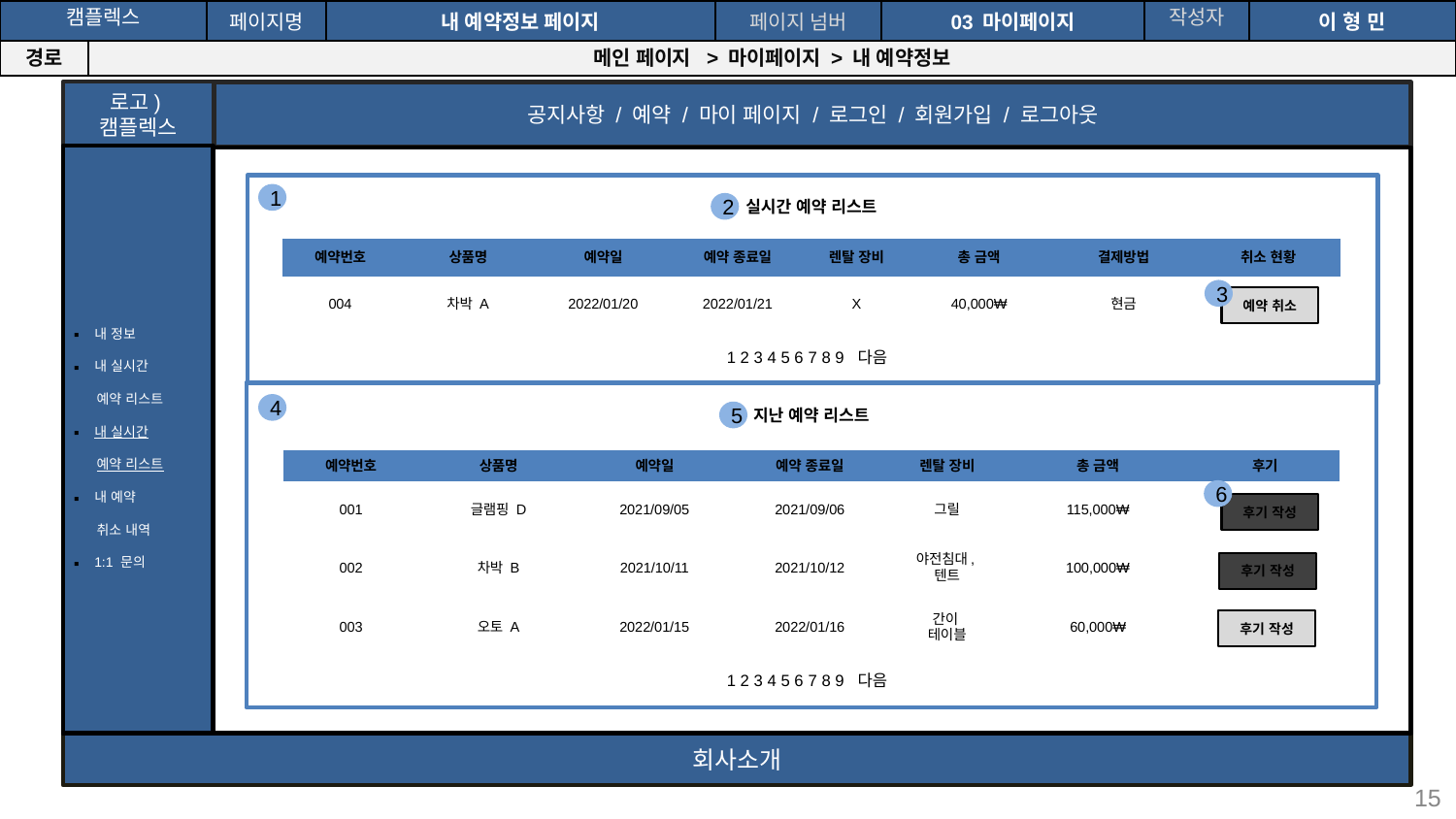

공간(오피스) 대여 시스템
| 캠플렉스 |  | 페이지명 | 내 예약정보 페이지 | 페이지 넘버 | 03 마이페이지 | 작성자 | 이 형 민 |
| --- | --- | --- | --- | --- | --- | --- | --- |
| 경로 | 메인 페이지 > 마이페이지 > 내 예약정보 |  |  |  |  |  |  |
로고)
캠플렉스
공지사항 / 예약 / 마이 페이지 / 로그인 / 회원가입 / 로그아웃
내 정보
내 실시간
     예약 리스트
내 실시간
     예약 리스트
내 예약
     취소 내역
1:1 문의

실시간 예약 리스트
1
2
| 예약번호 | 상품명 | 예약일 | 예약 종료일 | 렌탈 장비 | 총 금액 | 결제방법 | 취소 현황 |
| --- | --- | --- | --- | --- | --- | --- | --- |
| 004 | 차박 A | 2022/01/20 | 2022/01/21 | X | 40,000₩ | 현금 |  |
3
예약 취소
1 2 3 4 5 6 7 8 9  다음

지난 예약 리스트
4
5
| 예약번호 | 상품명 | 예약일 | 예약 종료일 | 렌탈 장비 | 총 금액 | 후기 |
| --- | --- | --- | --- | --- | --- | --- |
| 001 | 글램핑 D | 2021/09/05 | 2021/09/06 | 그릴 | 115,000₩ |  |
| 002 | 차박 B | 2021/10/11 | 2021/10/12 | 야전침대,텐트 | 100,000₩ |  |
| 003 | 오토 A | 2022/01/15 | 2022/01/16 | 간이 테이블 | 60,000₩ |  |
6
후기 작성
후기 작성
후기 작성
1 2 3 4 5 6 7 8 9  다음
회사소개
15